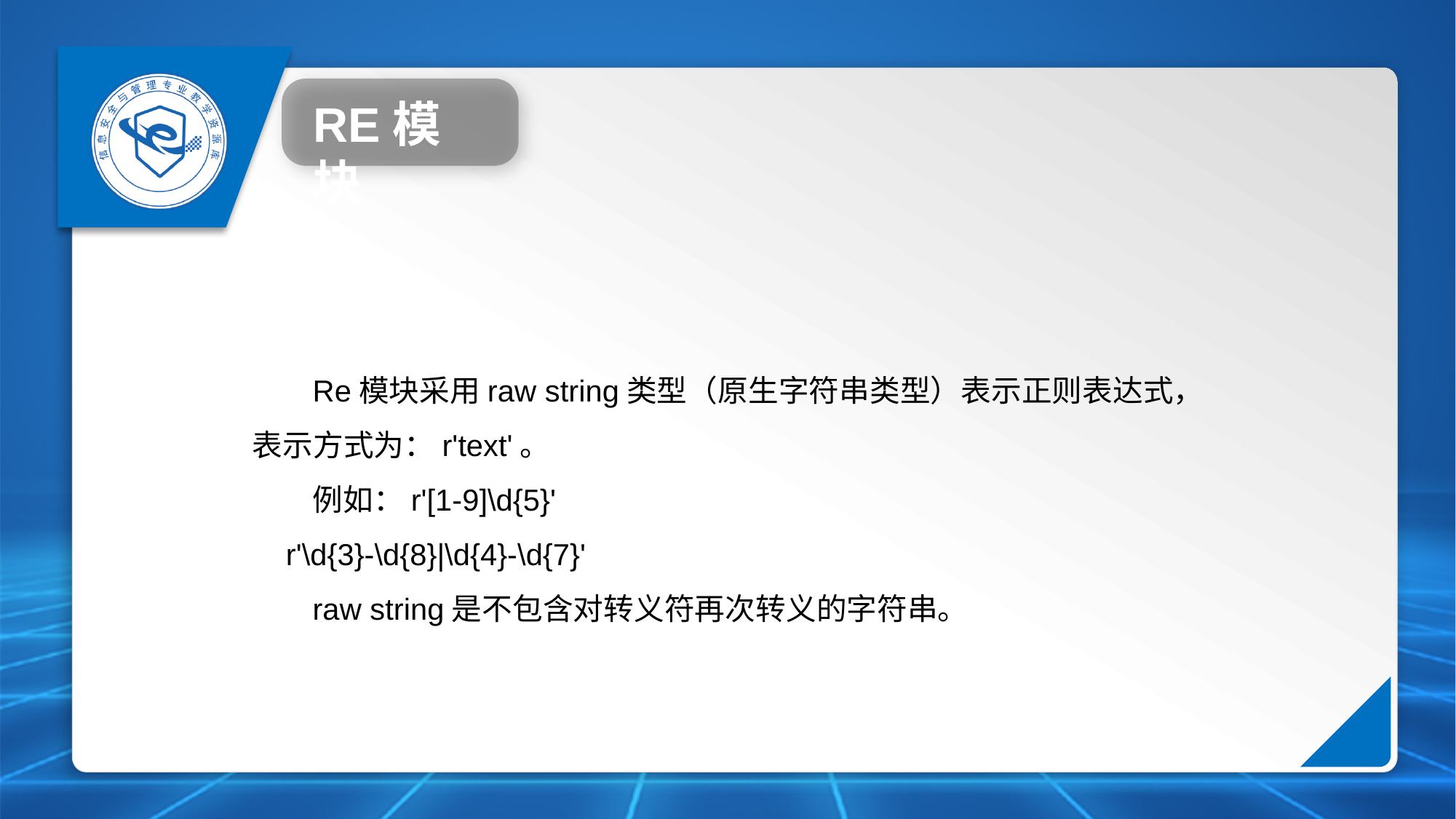

RE模块
Re模块采用raw string类型（原生字符串类型）表示正则表达式，表示方式为：r'text'。
例如：r'[1‐9]\d{5}'
    r'\d{3}‐\d{8}|\d{4}‐\d{7}'
raw string是不包含对转义符再次转义的字符串。